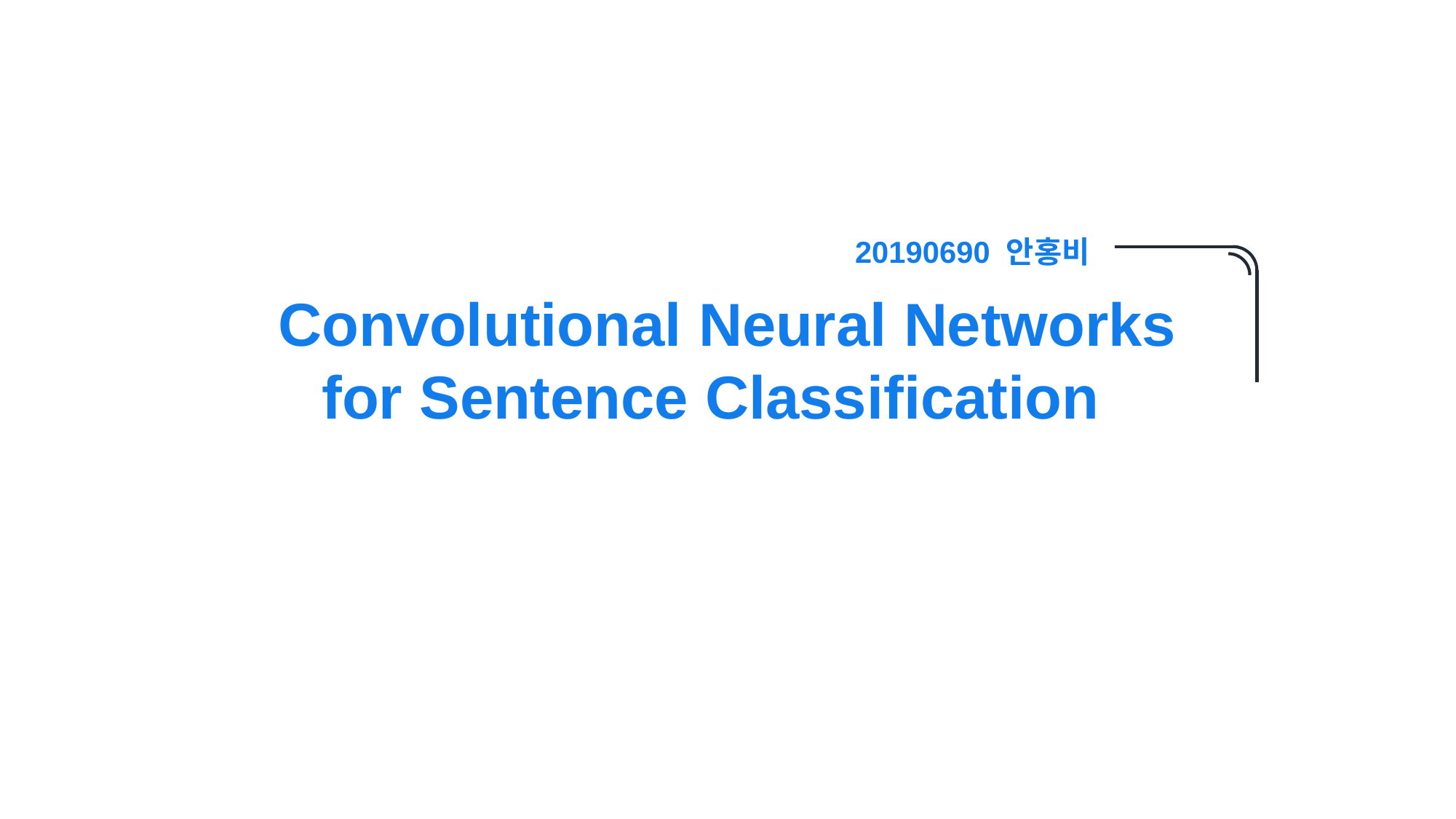

20190690 안홍비

Convolutional Neural Networks for Sentence Classification